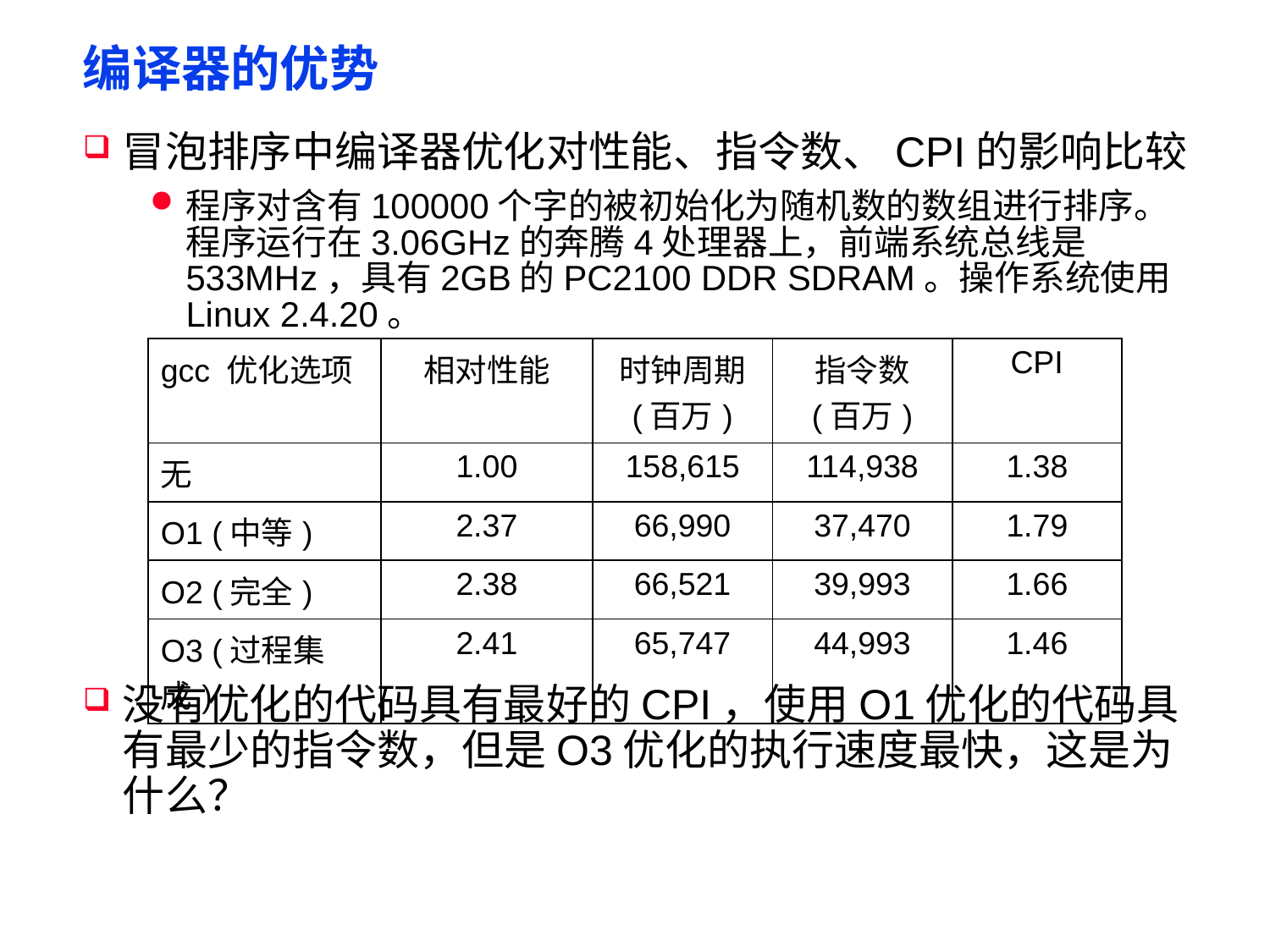

# 编译器的优势
冒泡排序中编译器优化对性能、指令数、CPI的影响比较
程序对含有100000个字的被初始化为随机数的数组进行排序。程序运行在3.06GHz的奔腾4处理器上，前端系统总线是533MHz，具有2GB的PC2100 DDR SDRAM。操作系统使用Linux 2.4.20。
| gcc 优化选项 | 相对性能 | 时钟周期 (百万) | 指令数 (百万) | CPI |
| --- | --- | --- | --- | --- |
| 无 | 1.00 | 158,615 | 114,938 | 1.38 |
| O1 (中等) | 2.37 | 66,990 | 37,470 | 1.79 |
| O2 (完全) | 2.38 | 66,521 | 39,993 | 1.66 |
| O3 (过程集成) | 2.41 | 65,747 | 44,993 | 1.46 |
没有优化的代码具有最好的CPI，使用O1优化的代码具有最少的指令数，但是O3优化的执行速度最快，这是为什么？